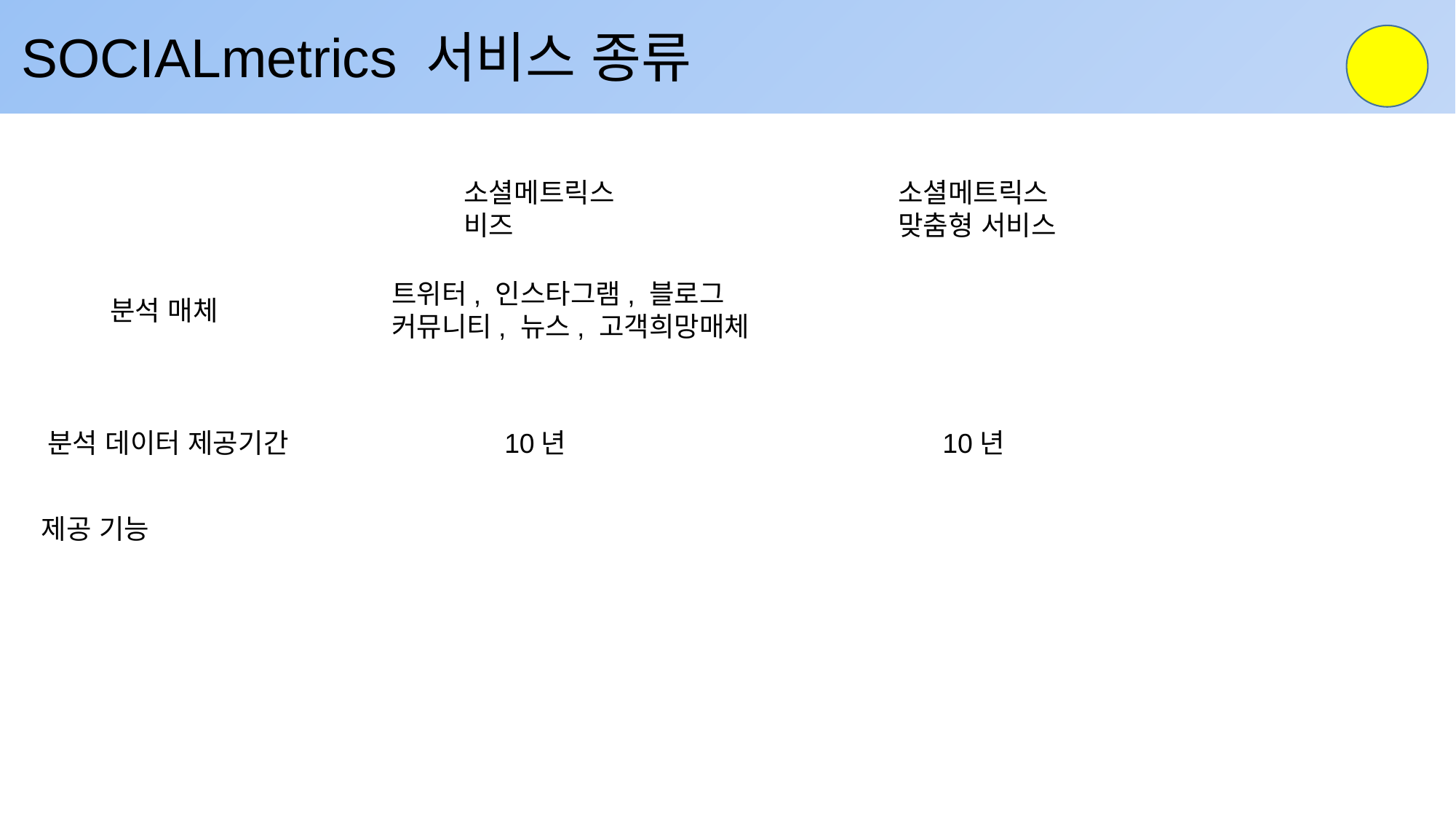

SOCIALmetrics 서비스 종류

소셜메트릭스
비즈
소셜메트릭스
맞춤형 서비스
트위터, 인스타그램, 블로그
커뮤니티, 뉴스, 고객희망매체
분석 매체
분석 데이터 제공기간
10년
10년
제공 기능